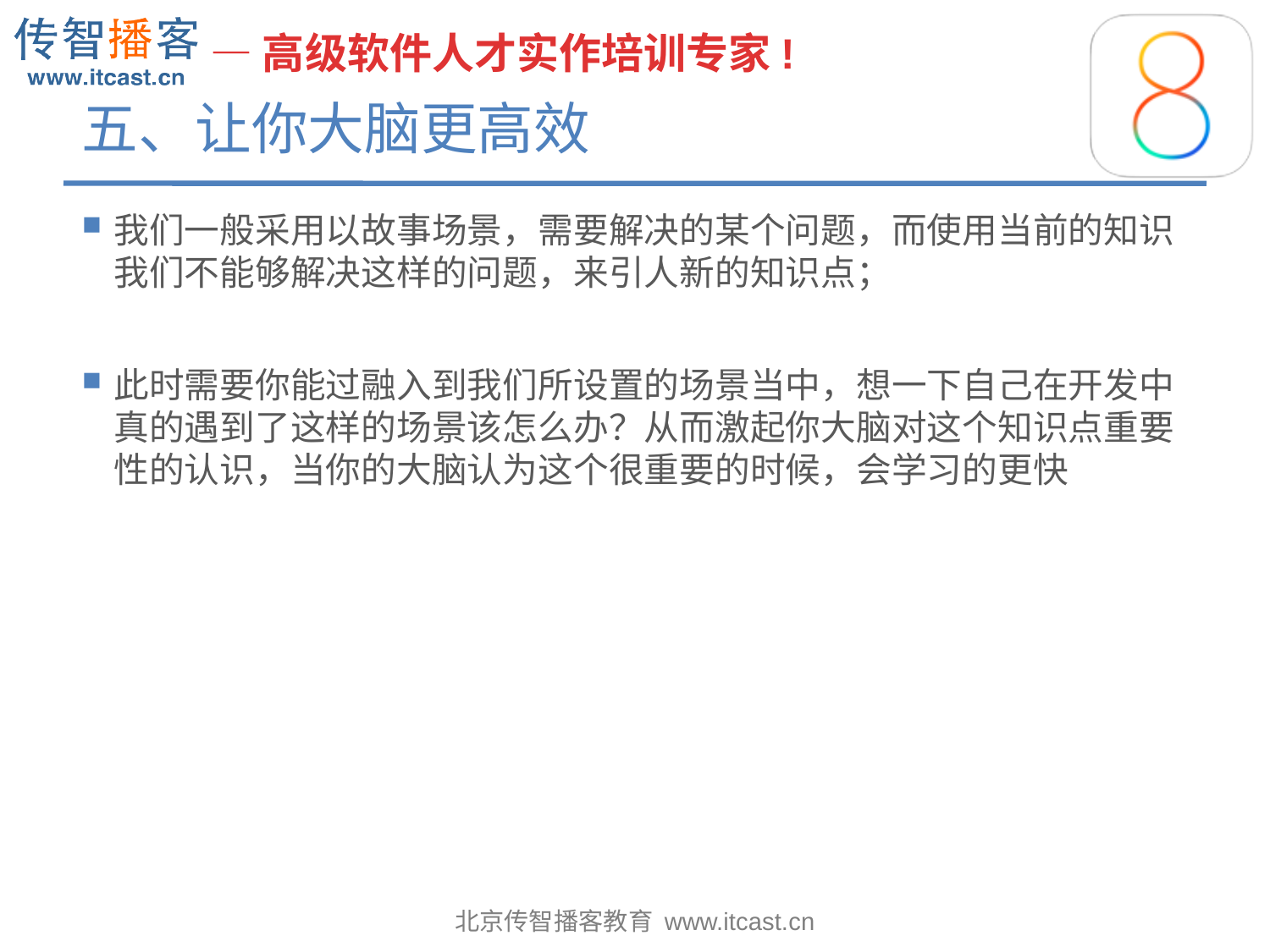

# 五、让你大脑更高效
我们一般采用以故事场景，需要解决的某个问题，而使用当前的知识我们不能够解决这样的问题，来引人新的知识点；

此时需要你能过融入到我们所设置的场景当中，想一下自己在开发中真的遇到了这样的场景该怎么办？从而激起你大脑对这个知识点重要性的认识，当你的大脑认为这个很重要的时候，会学习的更快